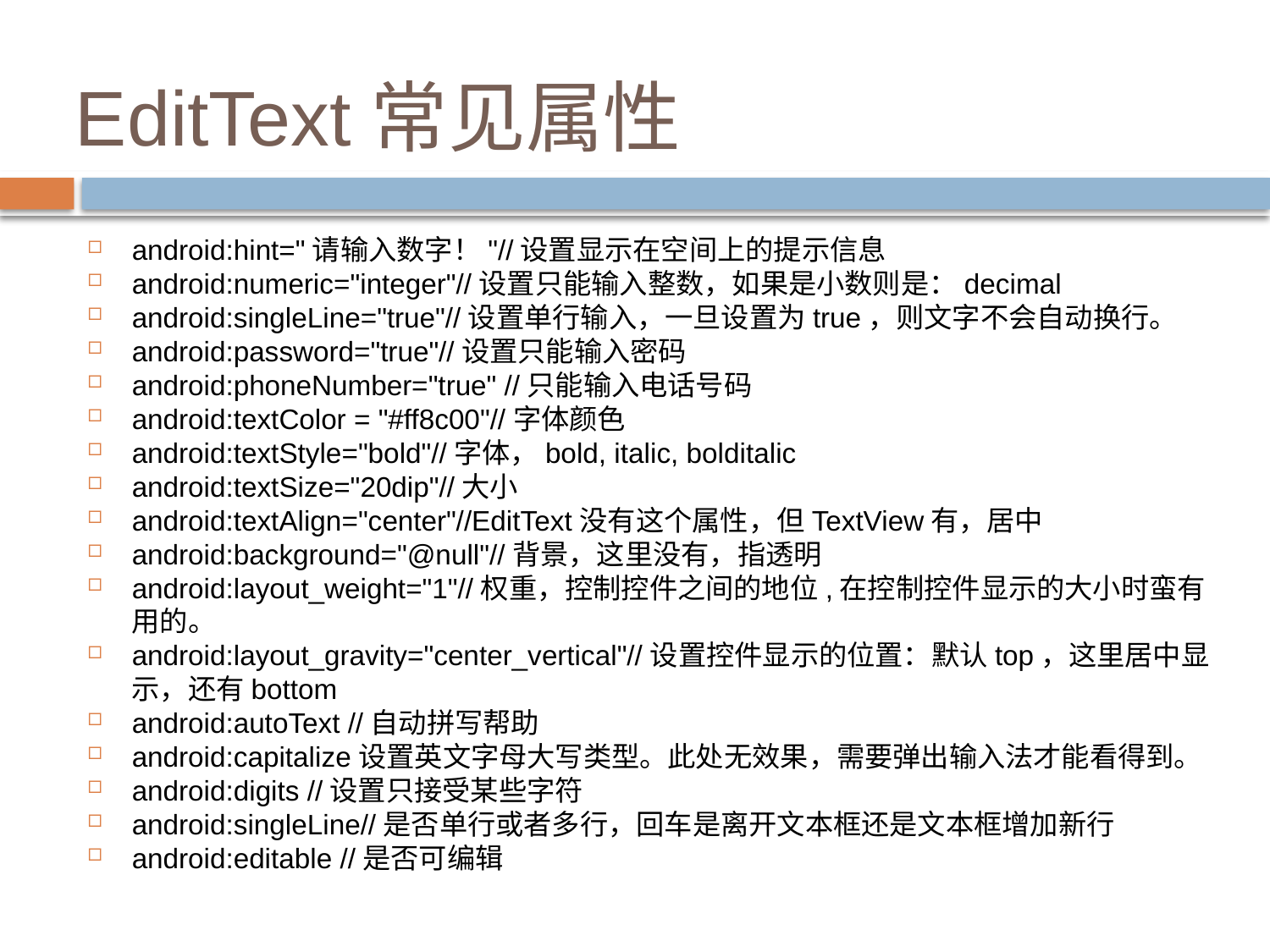

# EditText常见属性
android:hint="请输入数字！"//设置显示在空间上的提示信息
android:numeric="integer"//设置只能输入整数，如果是小数则是：decimal
android:singleLine="true"//设置单行输入，一旦设置为true，则文字不会自动换行。
android:password="true"//设置只能输入密码
android:phoneNumber="true" //只能输入电话号码
android:textColor = "#ff8c00"//字体颜色
android:textStyle="bold"//字体，bold, italic, bolditalic
android:textSize="20dip"//大小
android:textAlign="center"//EditText没有这个属性，但TextView有，居中
android:background="@null"//背景，这里没有，指透明
android:layout_weight="1"//权重，控制控件之间的地位,在控制控件显示的大小时蛮有用的。
android:layout_gravity="center_vertical"//设置控件显示的位置：默认top，这里居中显示，还有bottom
android:autoText //自动拼写帮助
android:capitalize设置英文字母大写类型。此处无效果，需要弹出输入法才能看得到。
android:digits //设置只接受某些字符
android:singleLine//是否单行或者多行，回车是离开文本框还是文本框增加新行
android:editable //是否可编辑